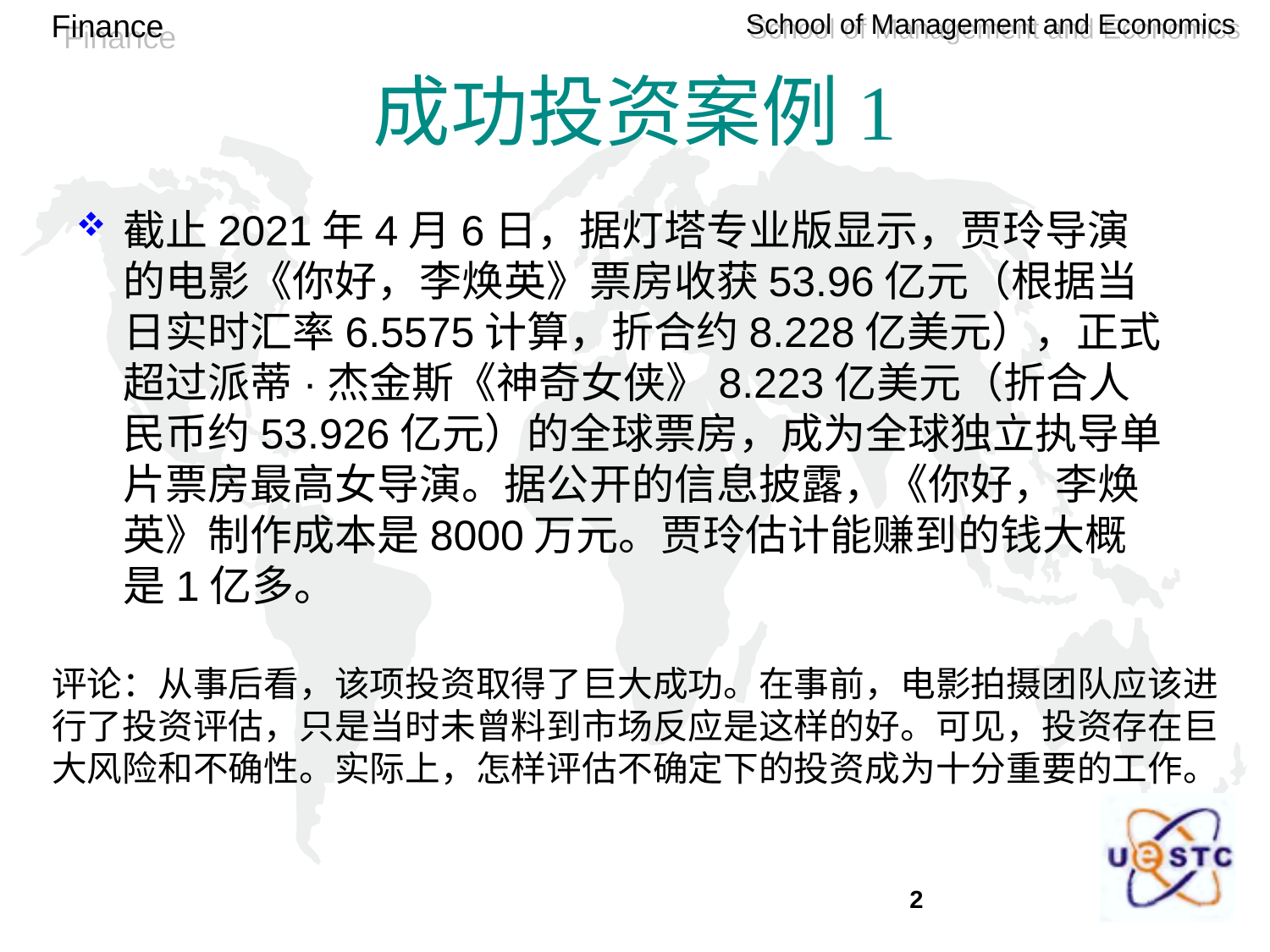

# 成功投资案例1
截止2021年4月6日，据灯塔专业版显示，贾玲导演的电影《你好，李焕英》票房收获53.96亿元（根据当日实时汇率6.5575计算，折合约8.228亿美元），正式超过派蒂·杰金斯《神奇女侠》8.223亿美元（折合人民币约53.926亿元）的全球票房，成为全球独立执导单片票房最高女导演。据公开的信息披露，《你好，李焕英》制作成本是8000万元。贾玲估计能赚到的钱大概是1亿多。

评论：从事后看，该项投资取得了巨大成功。在事前，电影拍摄团队应该进行了投资评估，只是当时未曾料到市场反应是这样的好。可见，投资存在巨大风险和不确性。实际上，怎样评估不确定下的投资成为十分重要的工作。